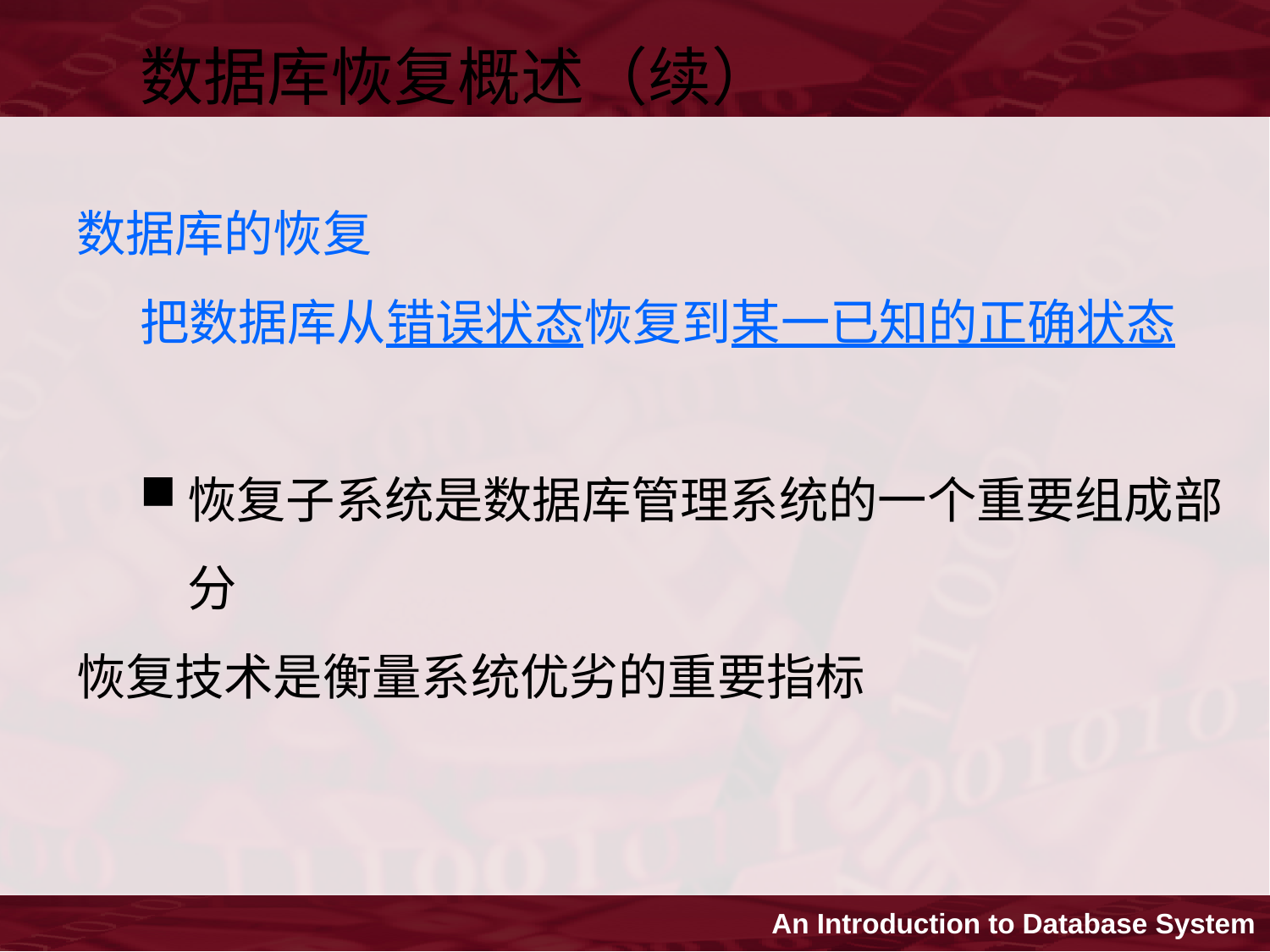

数据库恢复概述（续）
数据库的恢复
把数据库从错误状态恢复到某一已知的正确状态

恢复子系统是数据库管理系统的一个重要组成部分
恢复技术是衡量系统优劣的重要指标